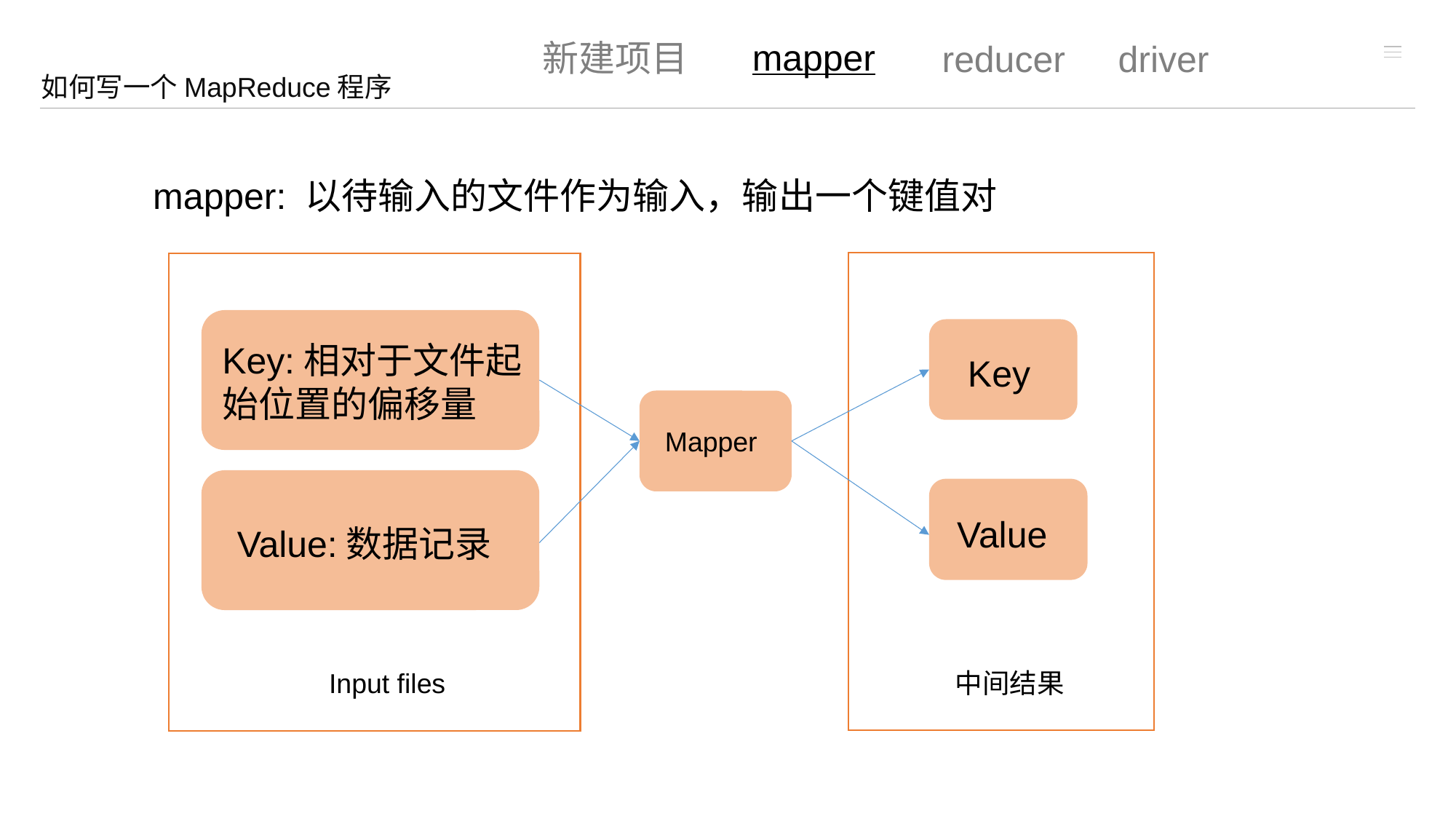

mapper
新建项目
driver
reducer
如何写一个MapReduce程序
mapper: 以待输入的文件作为输入，输出一个键值对

Key:相对于文件起始位置的偏移量

Key

Mapper

Value:数据记录

Value
Input files
中间结果